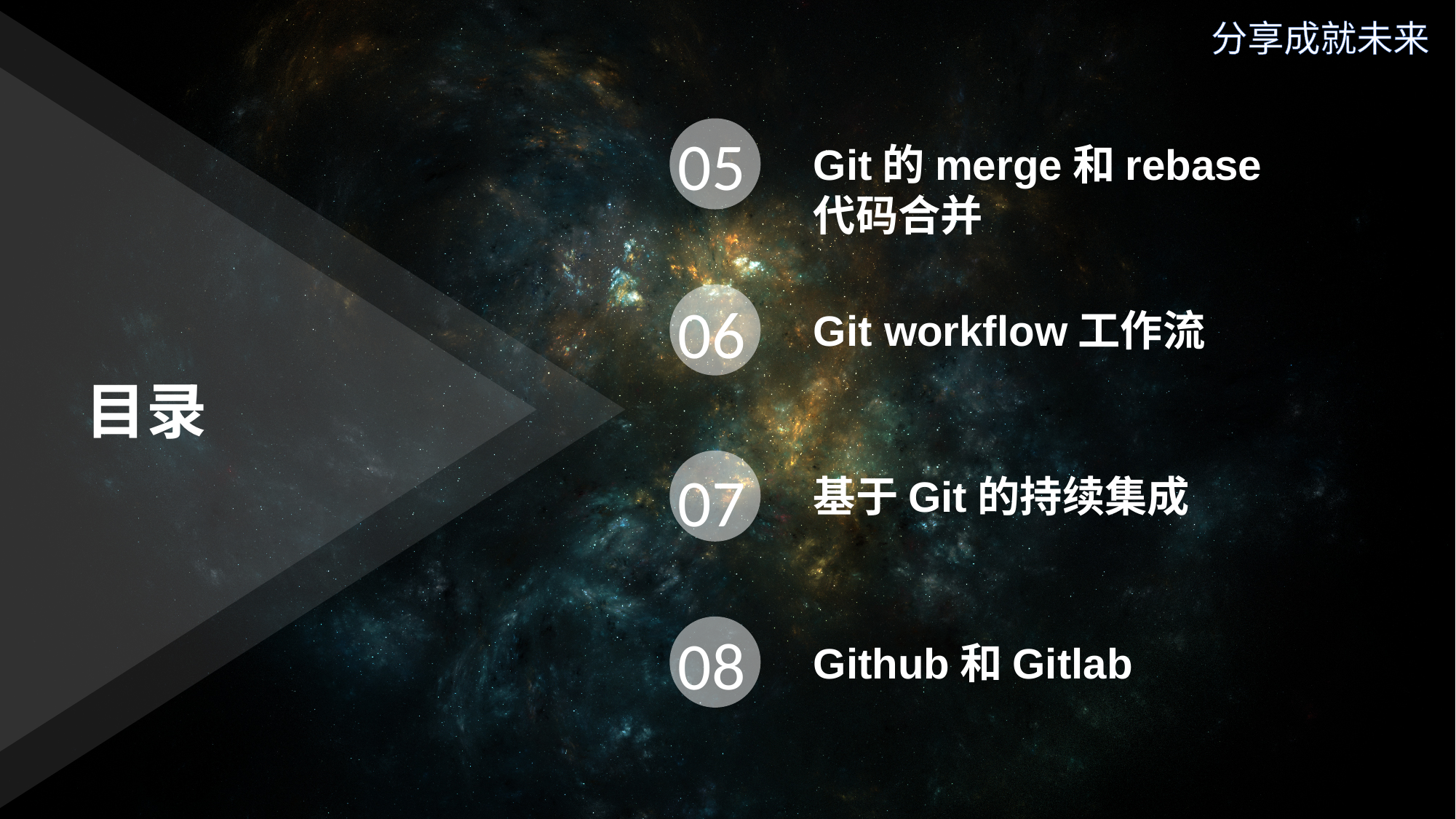

分享成就未来
05

Git的merge和rebase代码合并

06
Git workflow工作流
目录

07
基于Git的持续集成

08
Github和Gitlab